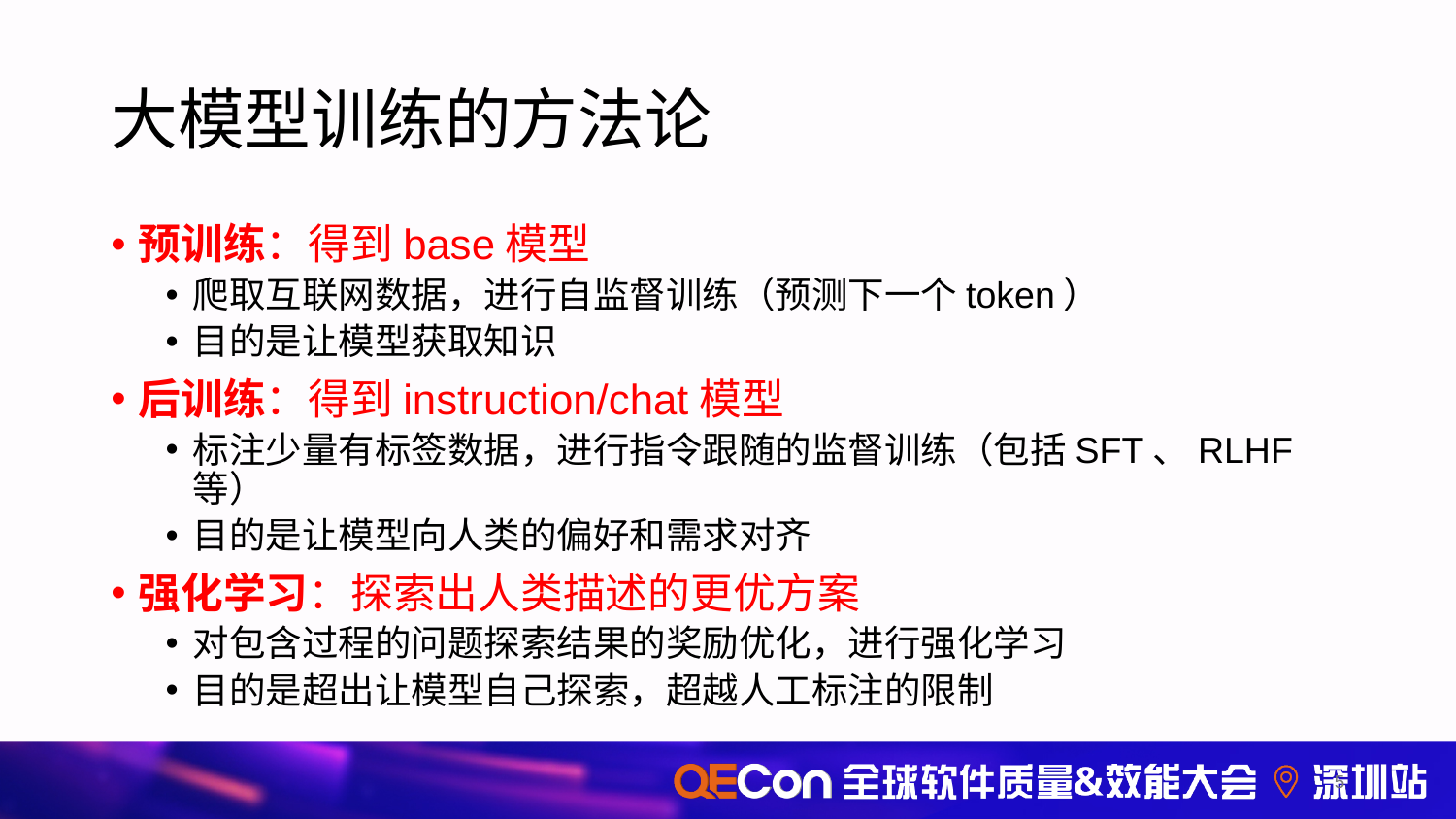

# 大模型训练的方法论
预训练：得到base模型
爬取互联网数据，进行自监督训练（预测下一个token）
目的是让模型获取知识
后训练：得到instruction/chat模型
标注少量有标签数据，进行指令跟随的监督训练（包括SFT、RLHF等）
目的是让模型向人类的偏好和需求对齐
强化学习：探索出人类描述的更优方案
对包含过程的问题探索结果的奖励优化，进行强化学习
目的是超出让模型自己探索，超越人工标注的限制

5